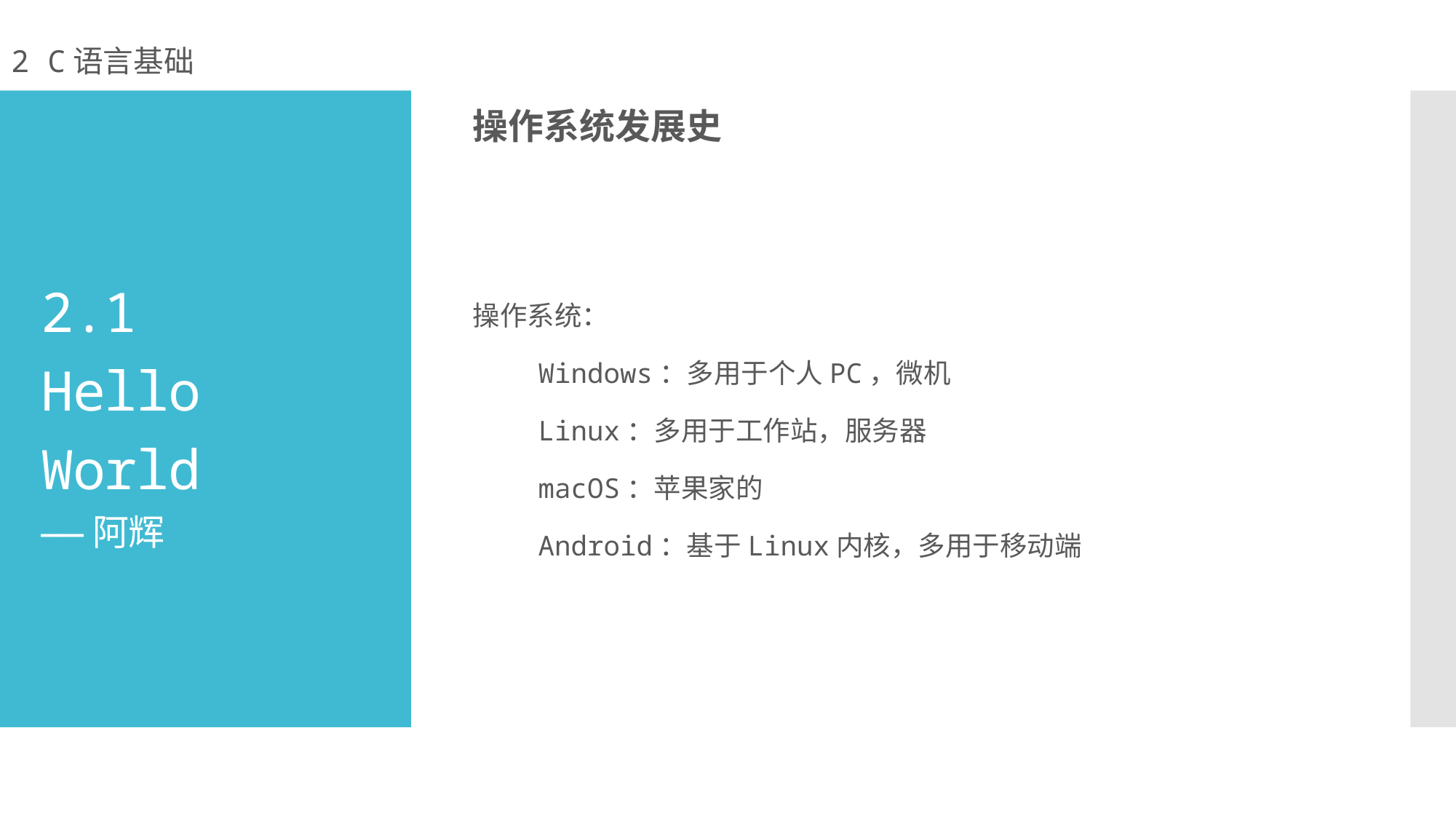

2 C语言基础
操作系统发展史
# 2.1 Hello World ——阿辉
操作系统：
    Windows：多用于个人PC，微机
    Linux：多用于工作站，服务器
    macOS：苹果家的
    Android：基于Linux内核，多用于移动端